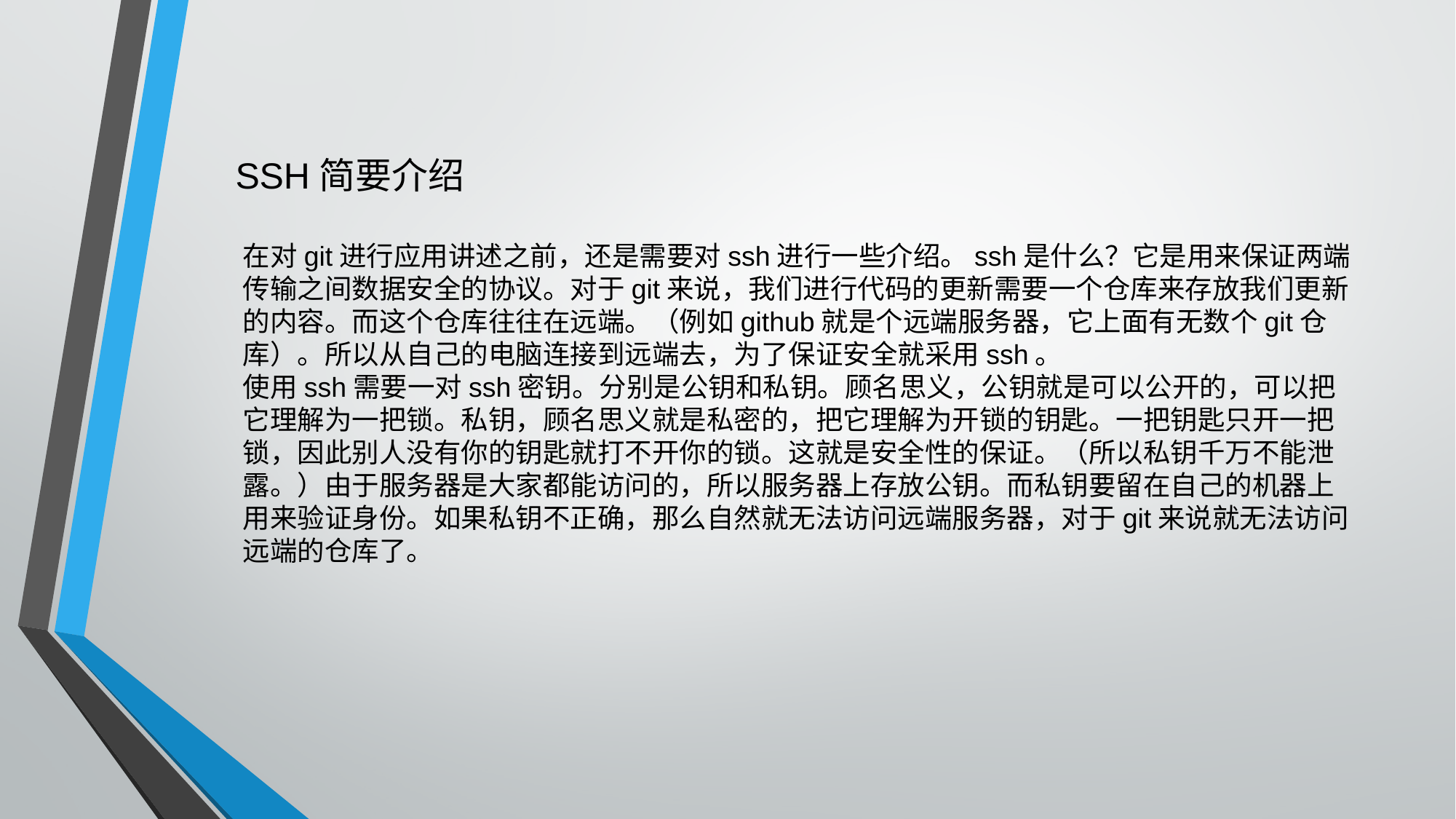

SSH简要介绍
在对git进行应用讲述之前，还是需要对ssh进行一些介绍。ssh是什么？它是用来保证两端传输之间数据安全的协议。对于git来说，我们进行代码的更新需要一个仓库来存放我们更新的内容。而这个仓库往往在远端。（例如github就是个远端服务器，它上面有无数个git仓库）。所以从自己的电脑连接到远端去，为了保证安全就采用ssh。
使用ssh需要一对ssh密钥。分别是公钥和私钥。顾名思义，公钥就是可以公开的，可以把它理解为一把锁。私钥，顾名思义就是私密的，把它理解为开锁的钥匙。一把钥匙只开一把锁，因此别人没有你的钥匙就打不开你的锁。这就是安全性的保证。（所以私钥千万不能泄露。）由于服务器是大家都能访问的，所以服务器上存放公钥。而私钥要留在自己的机器上用来验证身份。如果私钥不正确，那么自然就无法访问远端服务器，对于git来说就无法访问远端的仓库了。